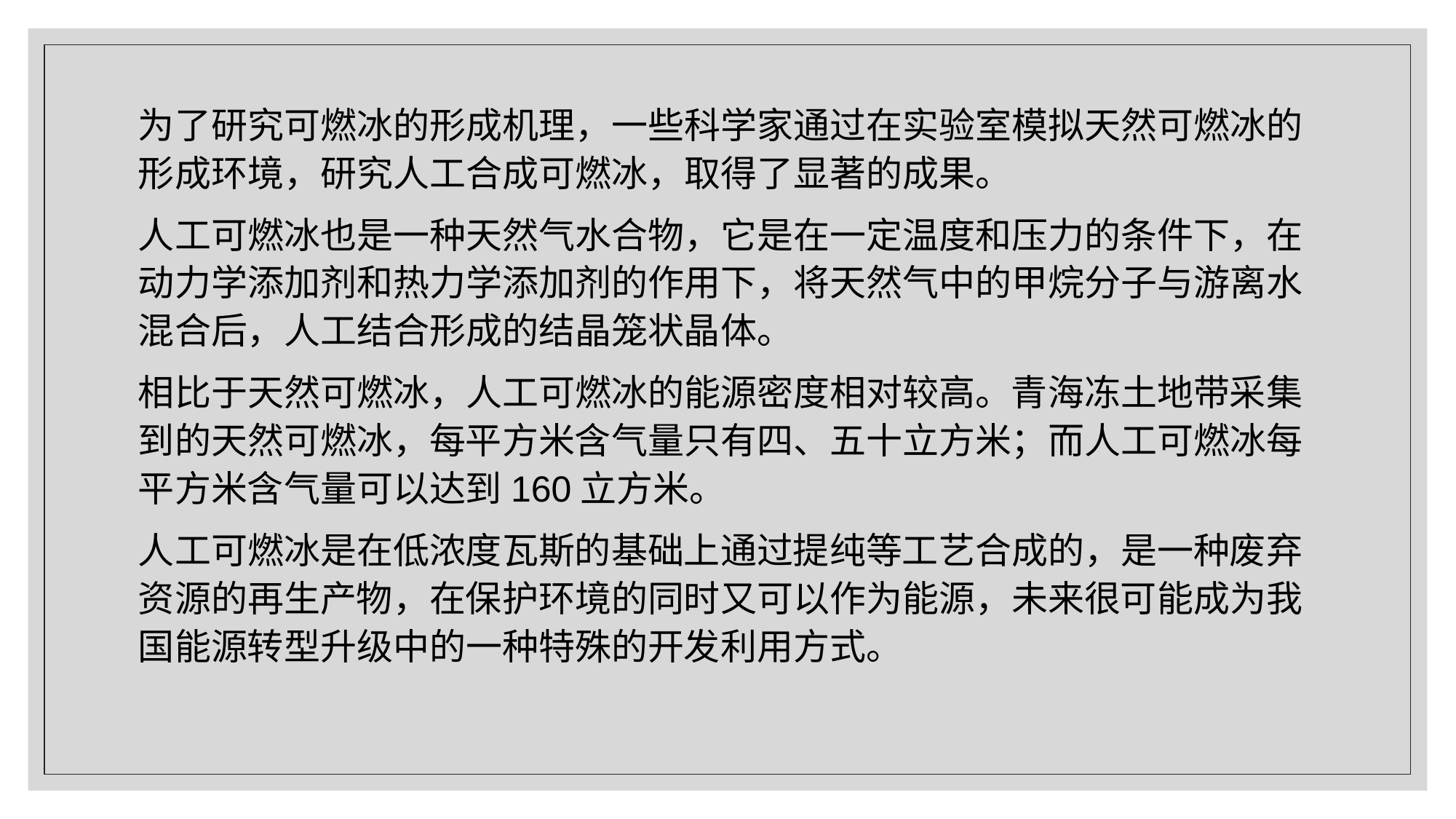

为了研究可燃冰的形成机理，一些科学家通过在实验室模拟天然可燃冰的形成环境，研究人工合成可燃冰，取得了显著的成果。
人工可燃冰也是一种天然气水合物，它是在一定温度和压力的条件下，在动力学添加剂和热力学添加剂的作用下，将天然气中的甲烷分子与游离水混合后，人工结合形成的结晶笼状晶体。
相比于天然可燃冰，人工可燃冰的能源密度相对较高。青海冻土地带采集到的天然可燃冰，每平方米含气量只有四、五十立方米；而人工可燃冰每平方米含气量可以达到160立方米。
人工可燃冰是在低浓度瓦斯的基础上通过提纯等工艺合成的，是一种废弃资源的再生产物，在保护环境的同时又可以作为能源，未来很可能成为我国能源转型升级中的一种特殊的开发利用方式。